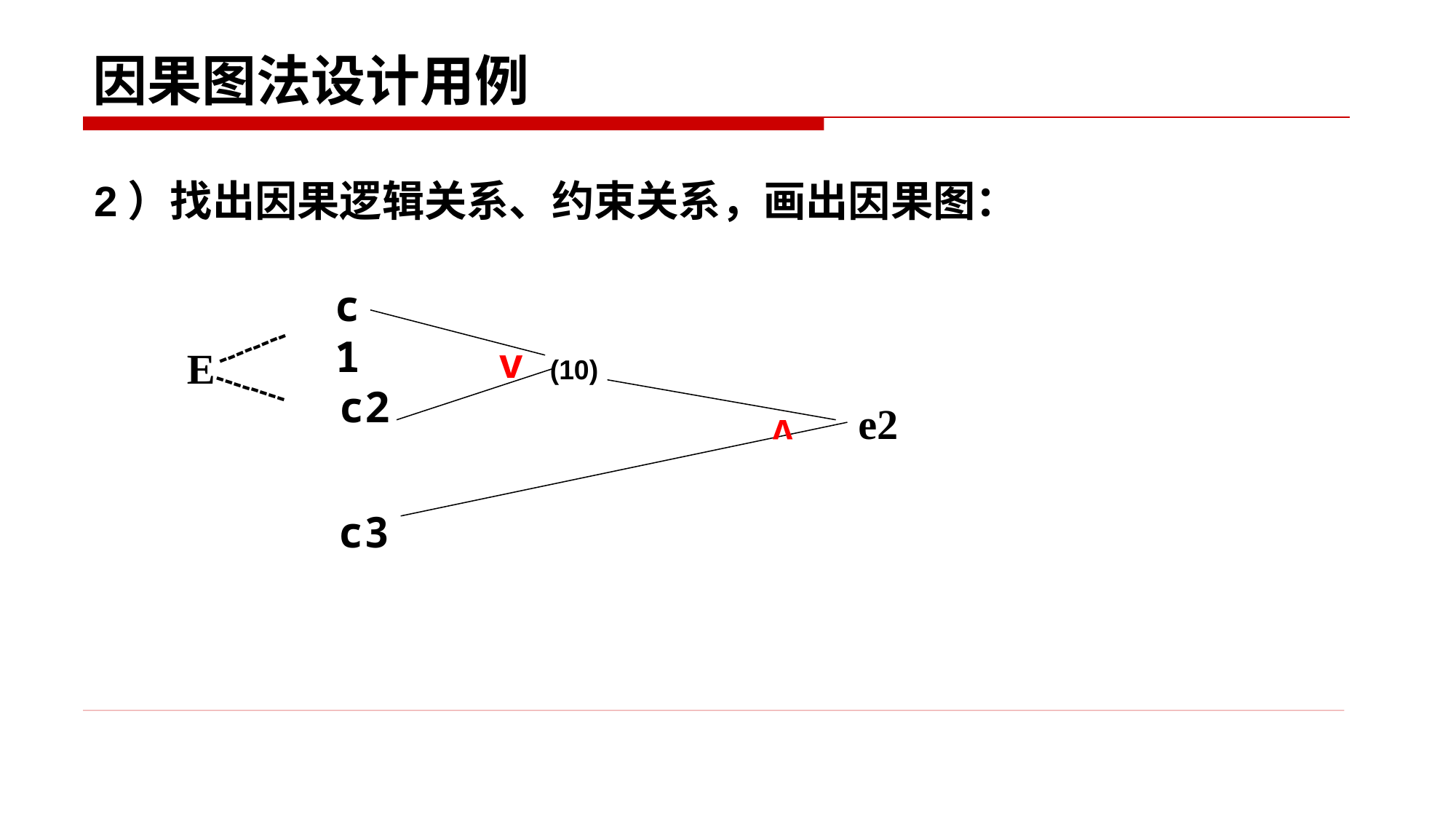

# 因果图法设计用例

2）找出因果逻辑关系、约束关系，画出因果图：

c1
--------
 c2
v
E
(10)
--------
e2
v
c3